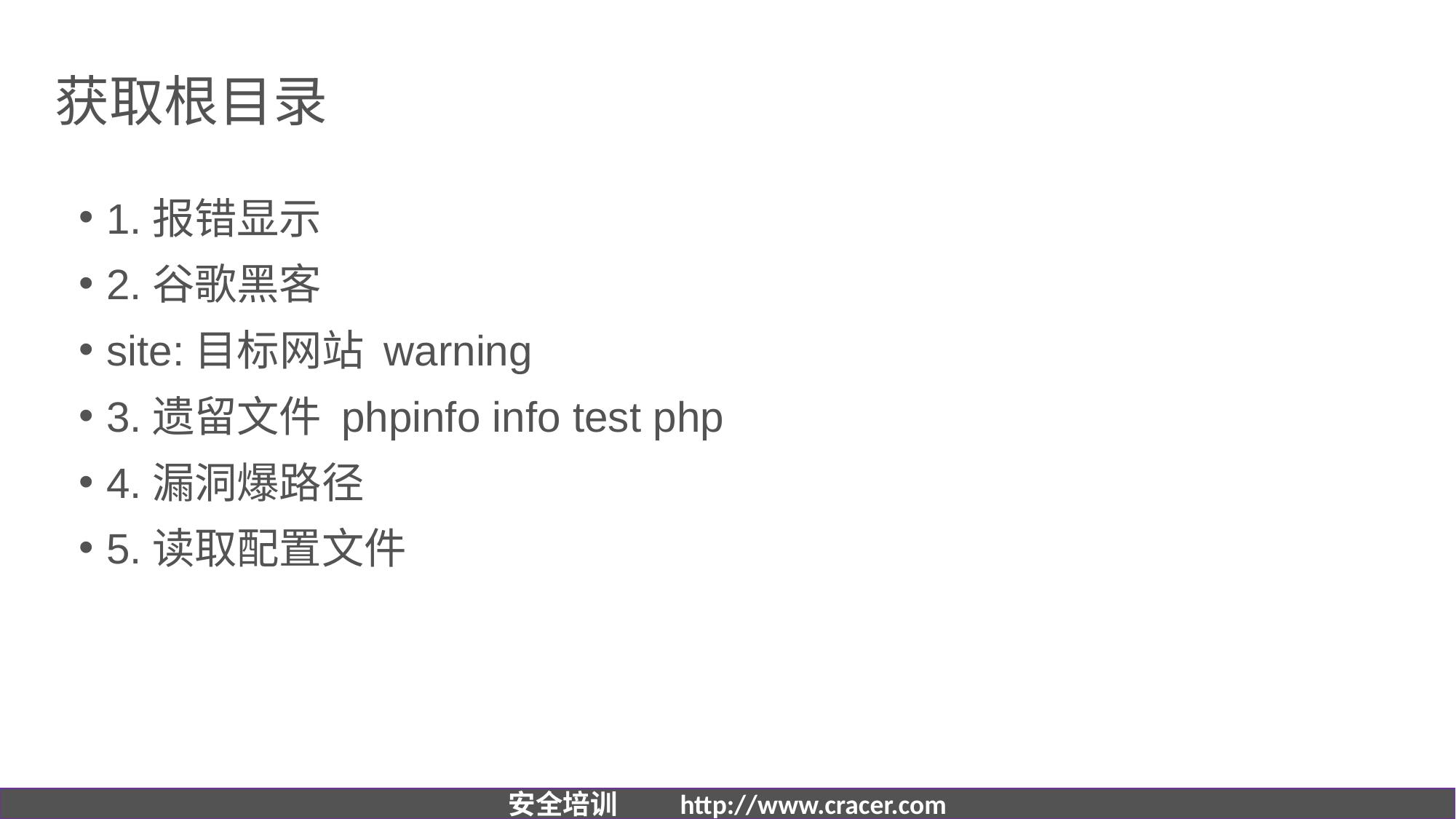

# 获取根目录
1.报错显示
2.谷歌黑客
site:目标网站 warning
3.遗留文件 phpinfo info test php
4.漏洞爆路径
5.读取配置文件